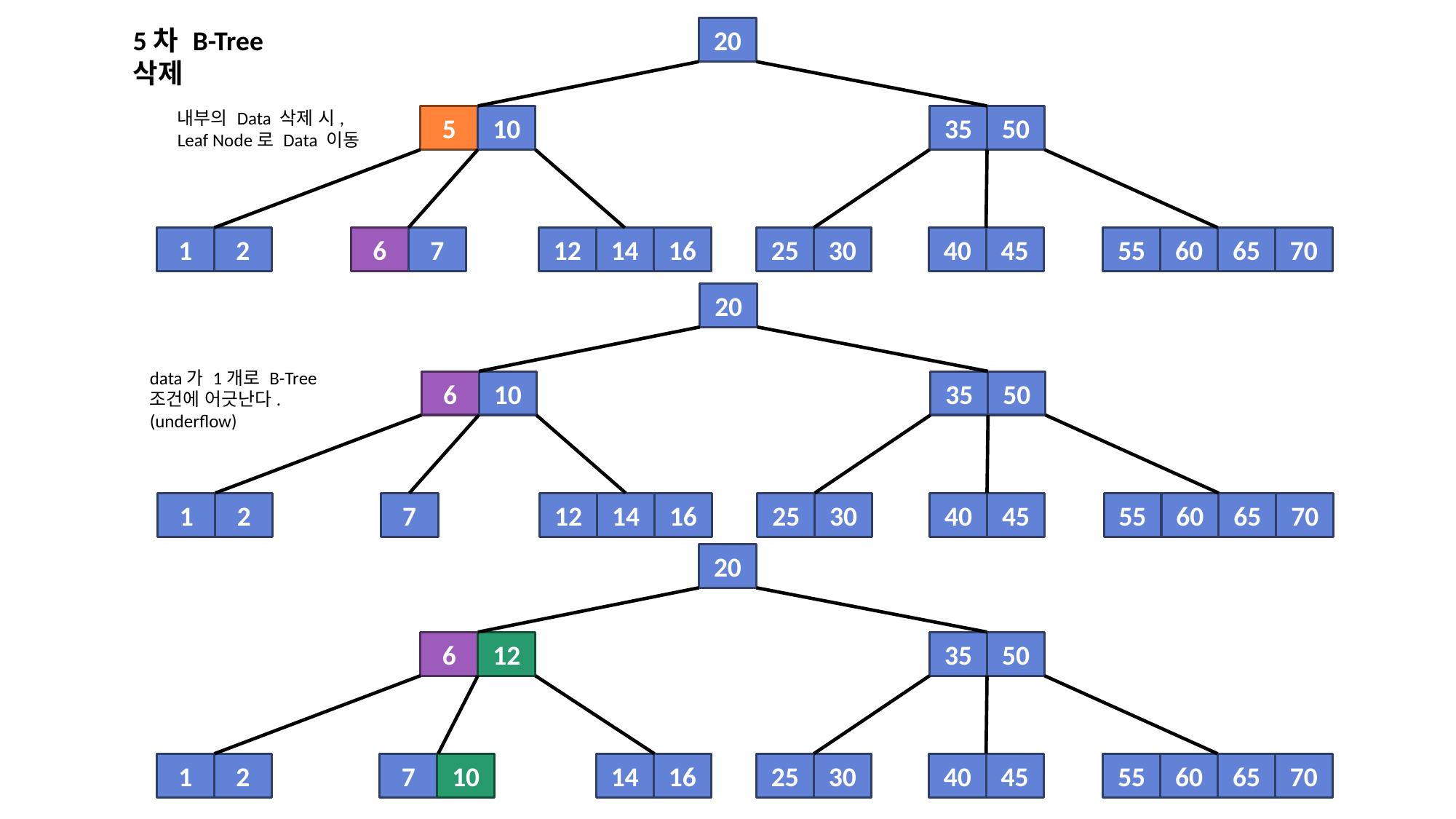

5차 B-Tree 삭제
20
내부의 Data 삭제 시,
Leaf Node로 Data 이동
5
10
50
35
45
55
60
65
70
1
2
6
7
12
14
16
25
30
40
20
data가 1개로 B-Tree 조건에 어긋난다. (underflow)
6
10
50
35
45
55
60
65
70
1
2
7
12
14
16
25
30
40
20
6
12
50
35
45
55
60
65
70
1
2
7
10
14
16
25
30
40